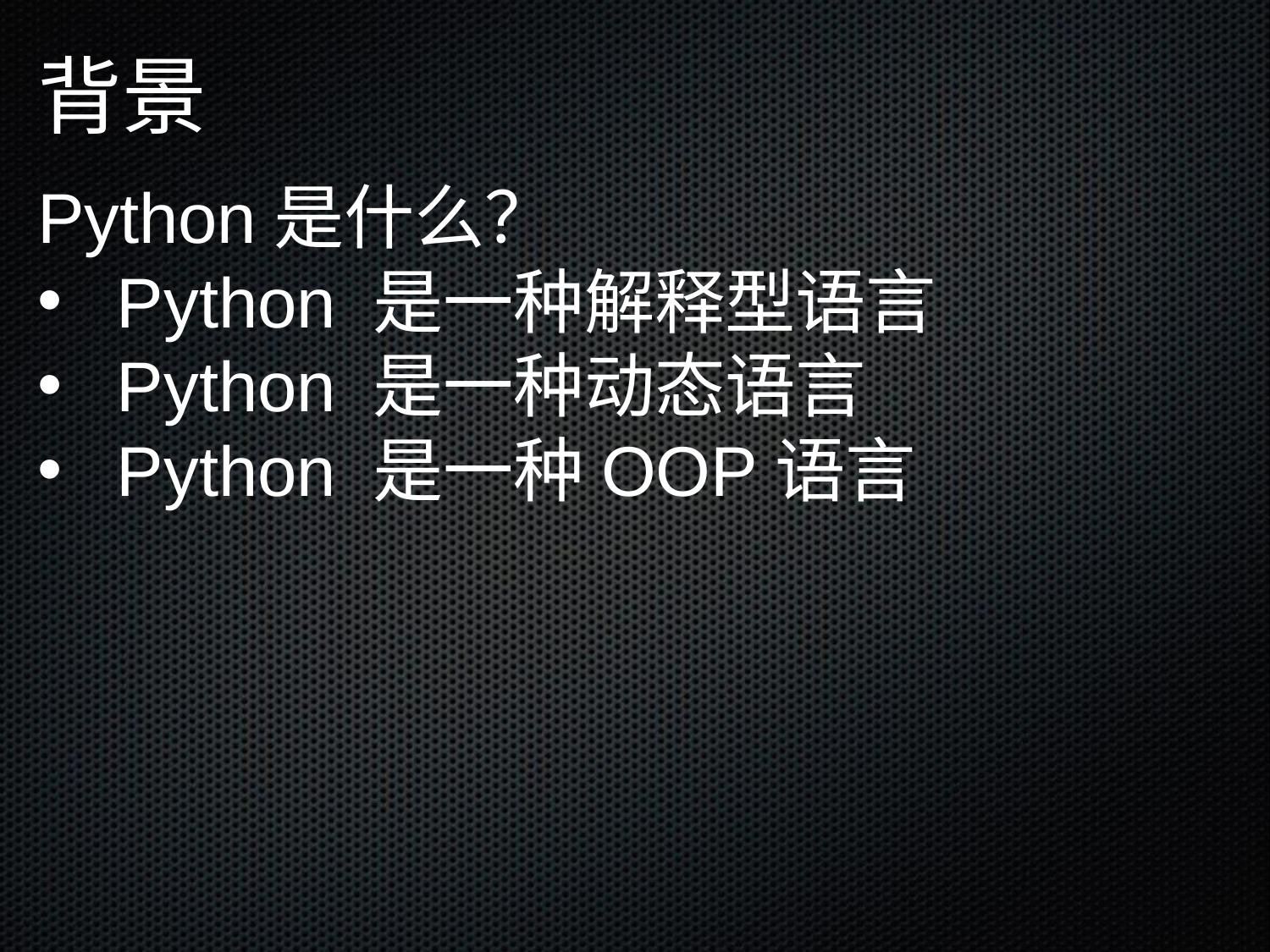

背景
Python是什么？
Python 是一种解释型语言
Python 是一种动态语言
Python 是一种OOP语言